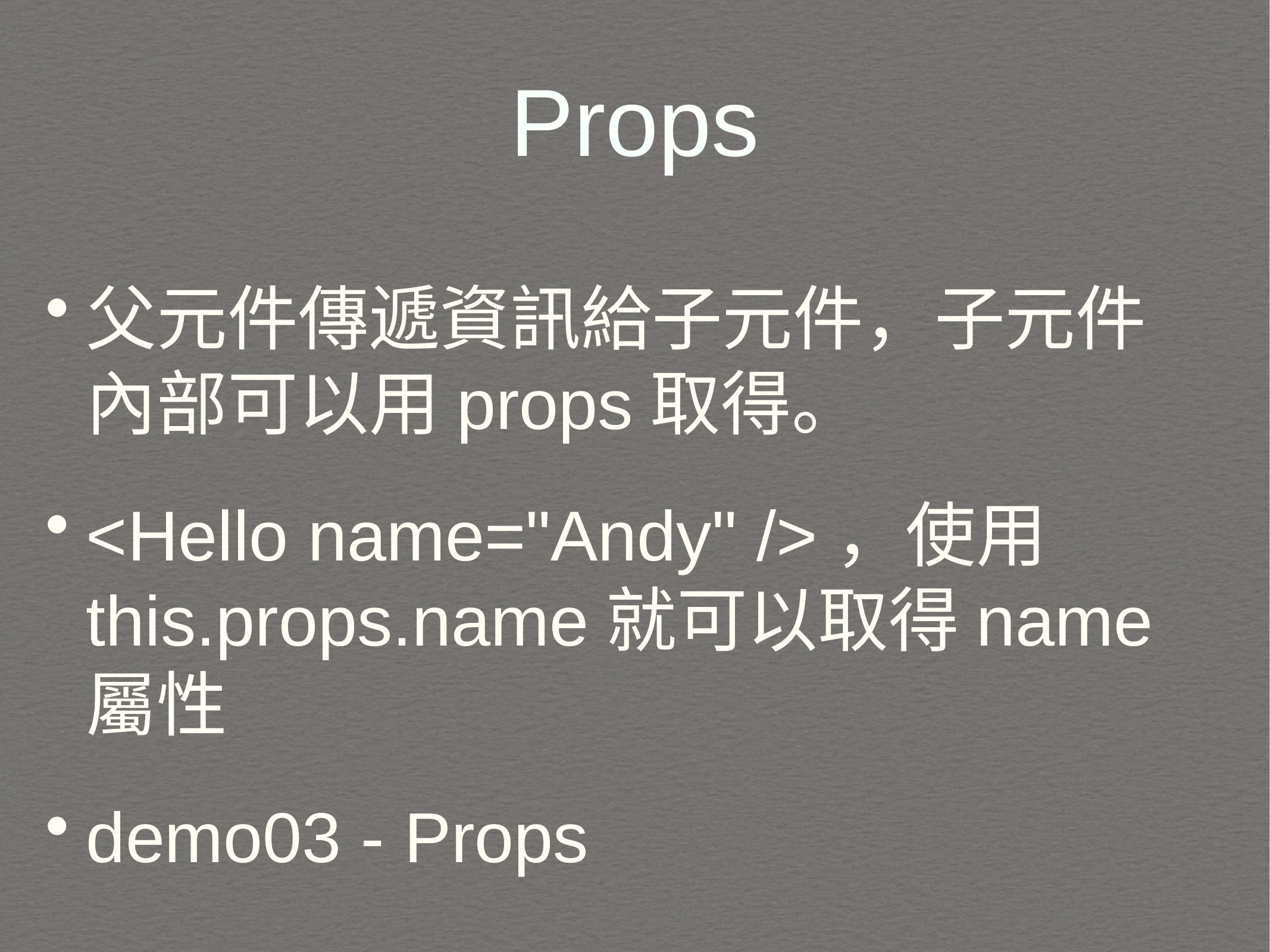

# Props
父元件傳遞資訊給子元件，子元件內部可以用props取得。
<Hello name="Andy" />，使用this.props.name就可以取得name屬性
demo03 - Props